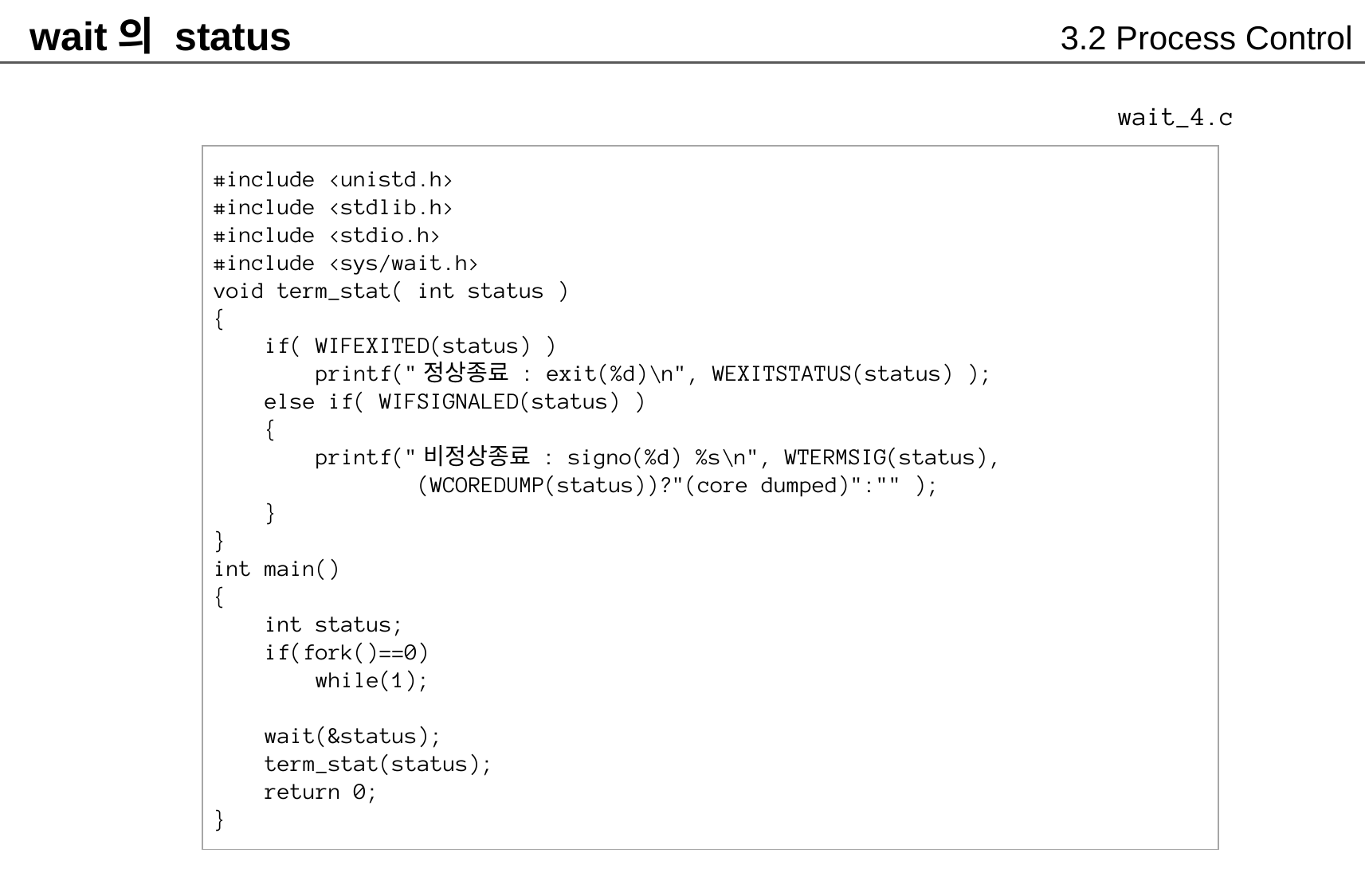

# wait의 status
3.2 Process Control

wait_4.c
#include <unistd.h>
#include <stdlib.h>
#include <stdio.h>
#include <sys/wait.h>
void term_stat( int status )
{
    if( WIFEXITED(status) )
        printf("정상종료 : exit(%d)\n", WEXITSTATUS(status) );
    else if( WIFSIGNALED(status) )
    {
        printf("비정상종료 : signo(%d) %s\n", WTERMSIG(status),
                (WCOREDUMP(status))?"(core dumped)":"" );
    }
}
int main()
{
    int status;
    if(fork()==0)
        while(1);

    wait(&status);
    term_stat(status);
    return 0;
}